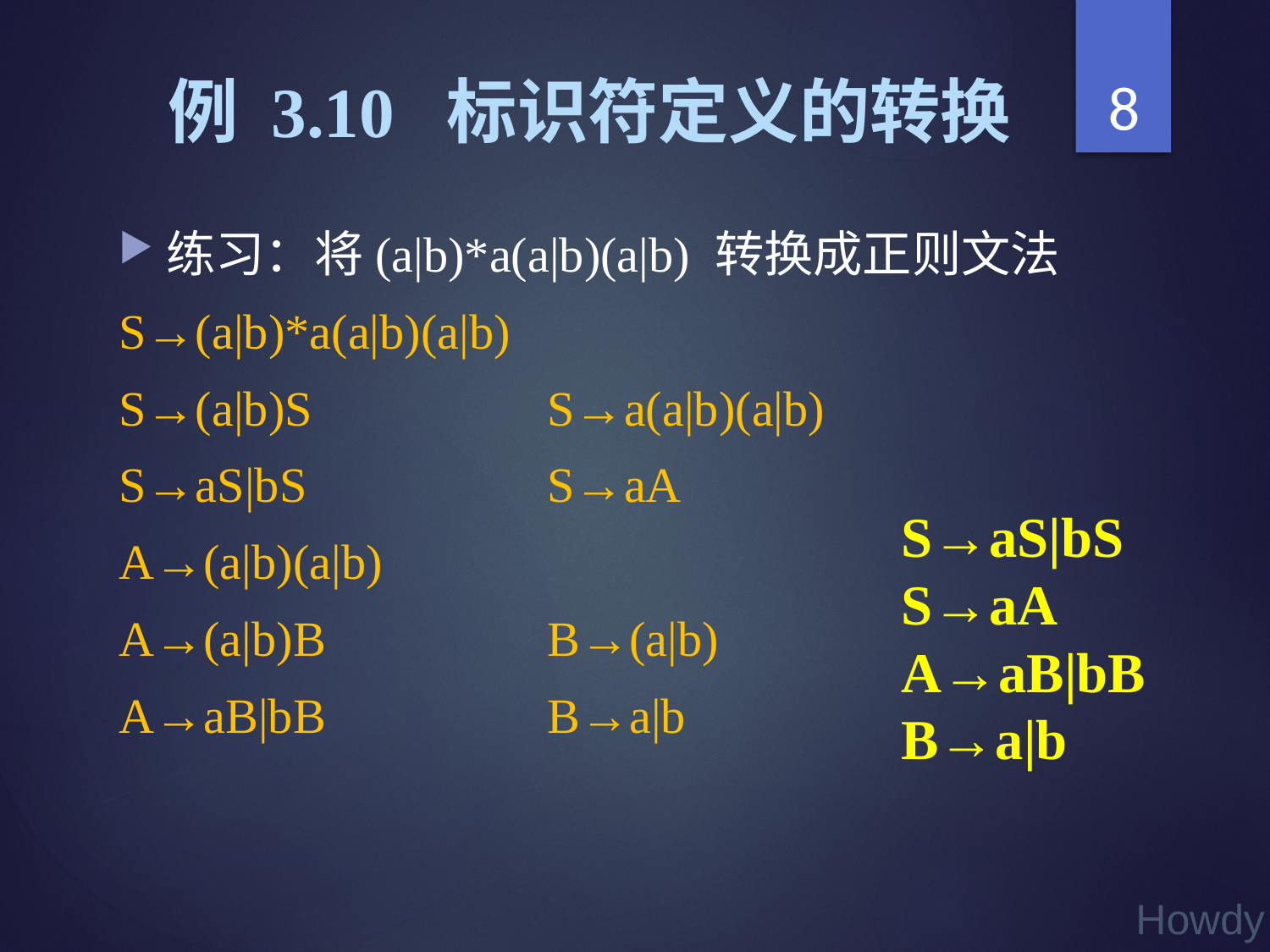

8
# 例 3.10  标识符定义的转换
练习：将(a|b)*a(a|b)(a|b) 转换成正则文法
S→(a|b)*a(a|b)(a|b)
S→(a|b)S		S→a(a|b)(a|b)
S→aS|bS		S→aA
A→(a|b)(a|b)
A→(a|b)B		B→(a|b)
A→aB|bB		B→a|b
S→aS|bS
S→aA
A→aB|bB
B→a|b